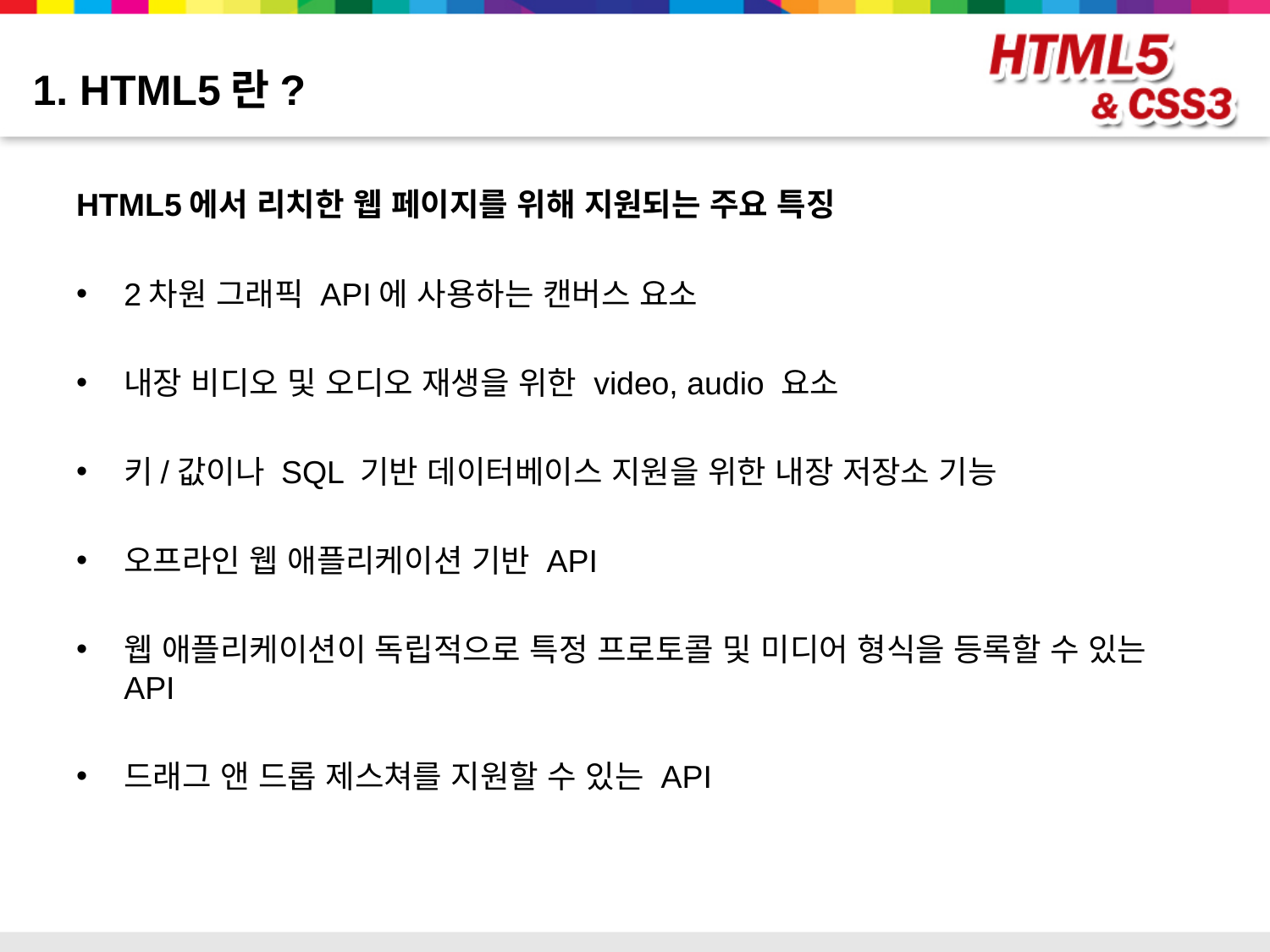

# 1. HTML5란?
HTML5에서 리치한 웹 페이지를 위해 지원되는 주요 특징
2차원 그래픽 API에 사용하는 캔버스 요소

내장 비디오 및 오디오 재생을 위한 video, audio 요소

키/값이나 SQL 기반 데이터베이스 지원을 위한 내장 저장소 기능

오프라인 웹 애플리케이션 기반 API

웹 애플리케이션이 독립적으로 특정 프로토콜 및 미디어 형식을 등록할 수 있는 API

드래그 앤 드롭 제스쳐를 지원할 수 있는 API